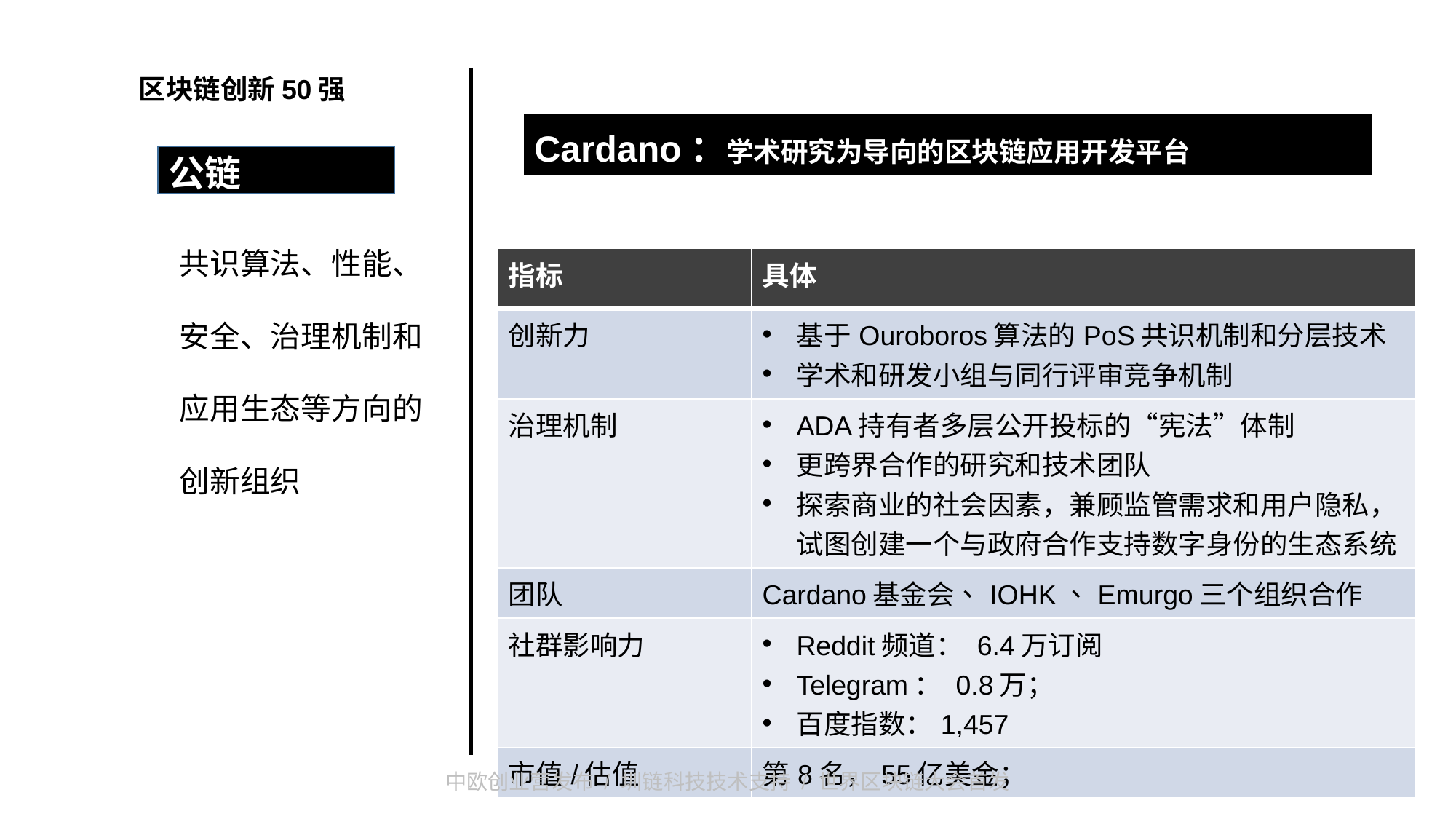

区块链创新50强
| Cardano：学术研究为导向的区块链应用开发平台 |
| --- |
|  |
公链
共识算法、性能、
安全、治理机制和
应用生态等方向的
创新组织
| 指标 | 具体 |
| --- | --- |
| 创新力 | 基于Ouroboros算法的PoS共识机制和分层技术 学术和研发小组与同行评审竞争机制 |
| 治理机制 | ADA持有者多层公开投标的“宪法”体制 更跨界合作的研究和技术团队 探索商业的社会因素，兼顾监管需求和用户隐私，试图创建一个与政府合作支持数字身份的生态系统 |
| 团队 | Cardano基金会、IOHK、Emurgo三个组织合作 |
| 社群影响力 | Reddit频道： 6.4万订阅 Telegram： 0.8万； 百度指数：1,457 |
| 市值/估值 | 第8名，55亿美金； |
12
中欧创业营发布 / 圳链科技技术支持 / 世界区块链大会首发